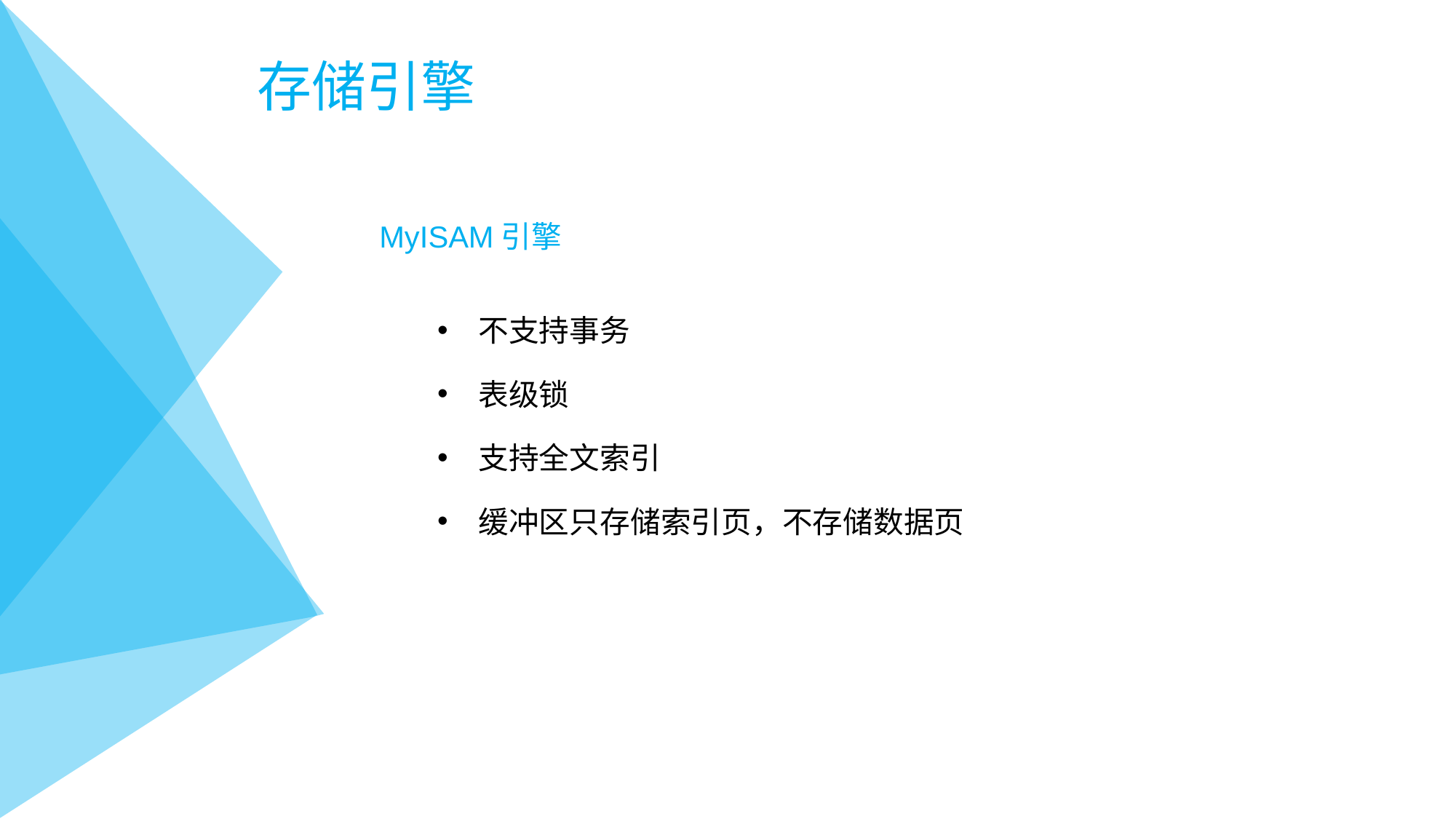

# 存储引擎
MyISAM引擎

不支持事务
表级锁
支持全文索引
缓冲区只存储索引页，不存储数据页